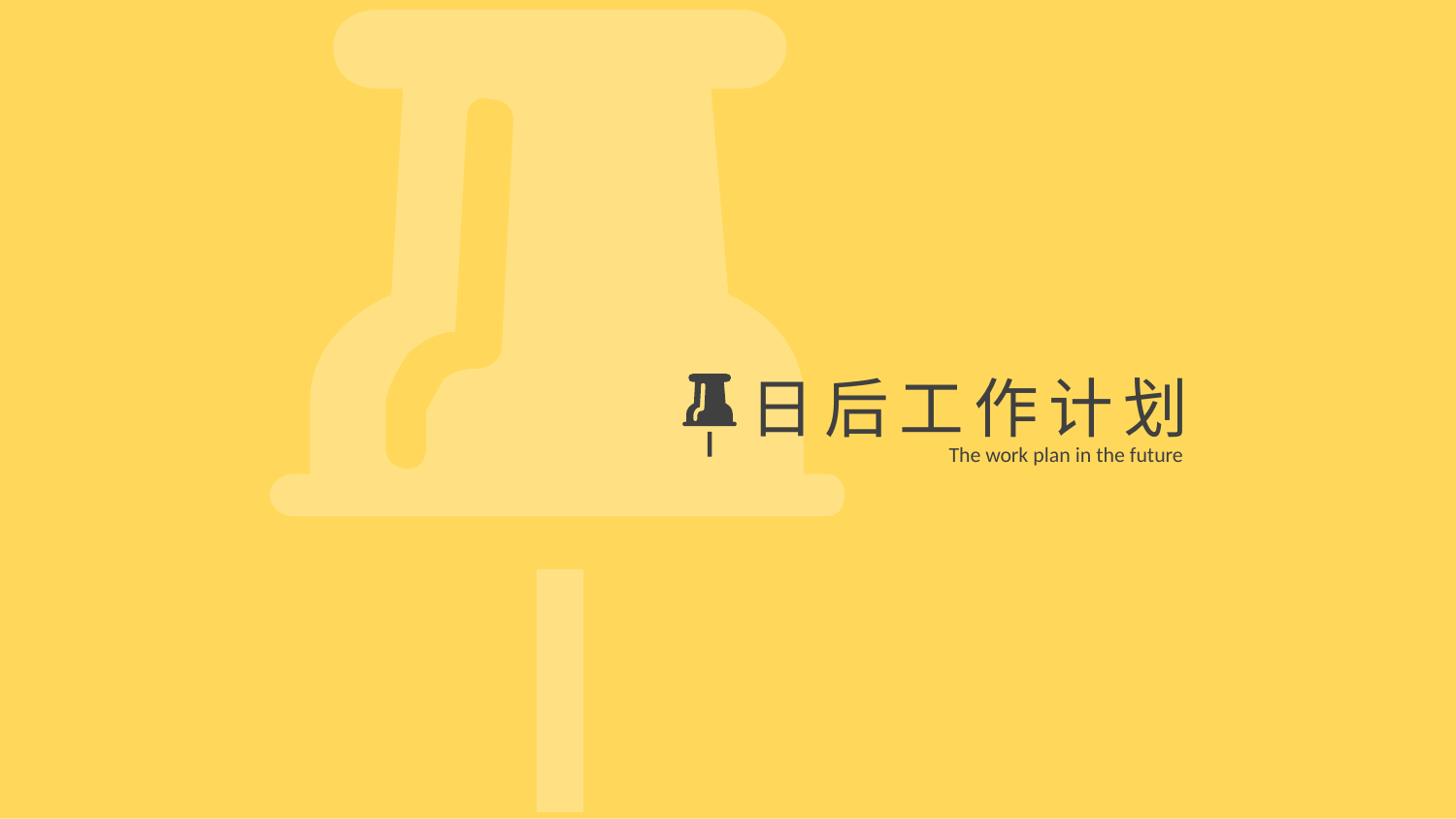

日后工作计划

The work plan in the future